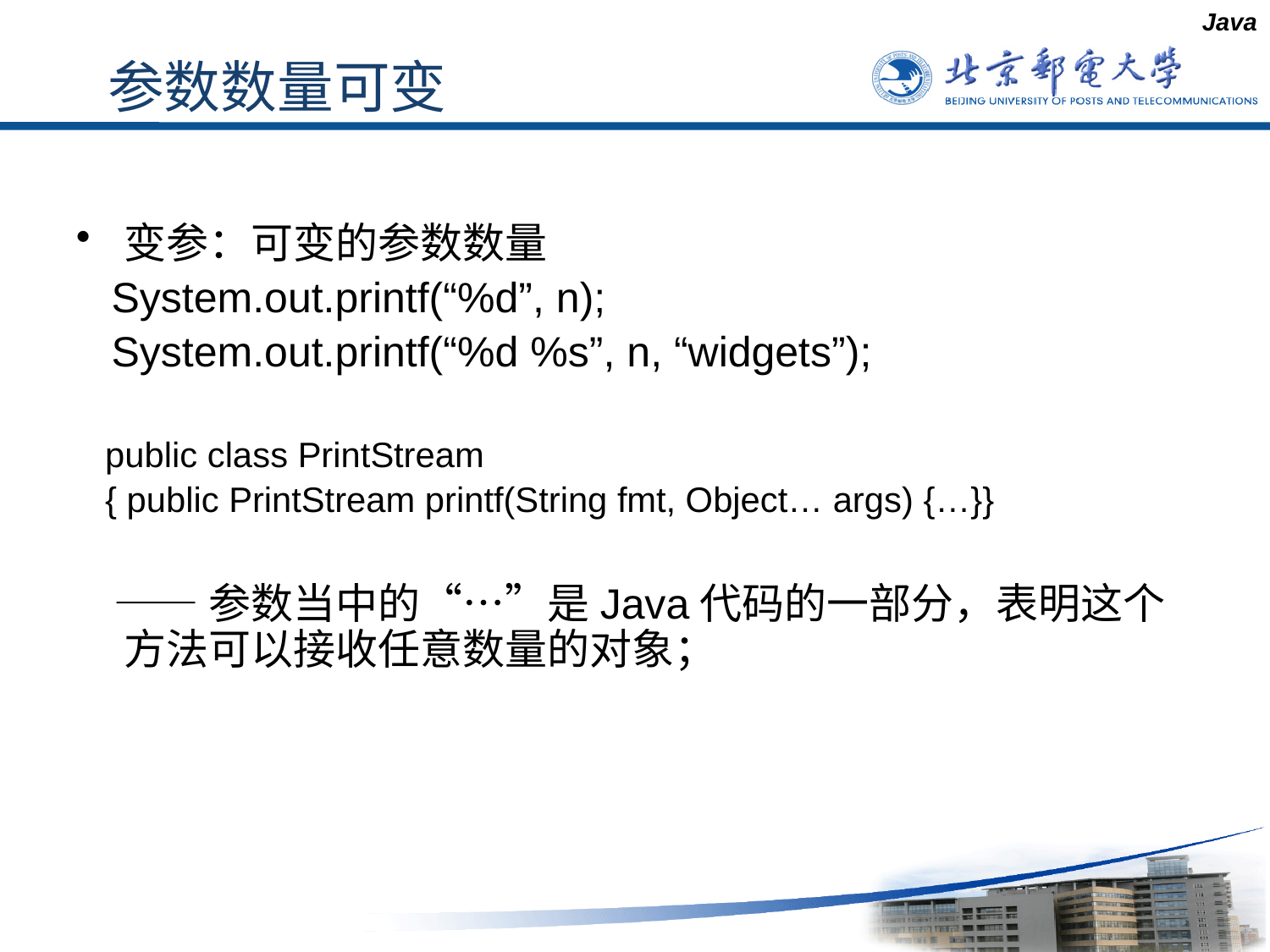

Java
# 参数数量可变

变参：可变的参数数量
   System.out.printf(“%d”, n);
   System.out.printf(“%d %s”, n, “widgets”);

   public class PrintStream
   { public PrintStream printf(String fmt, Object… args) {…}}

    ——参数当中的“…”是Java代码的一部分，表明这个方法可以接收任意数量的对象；